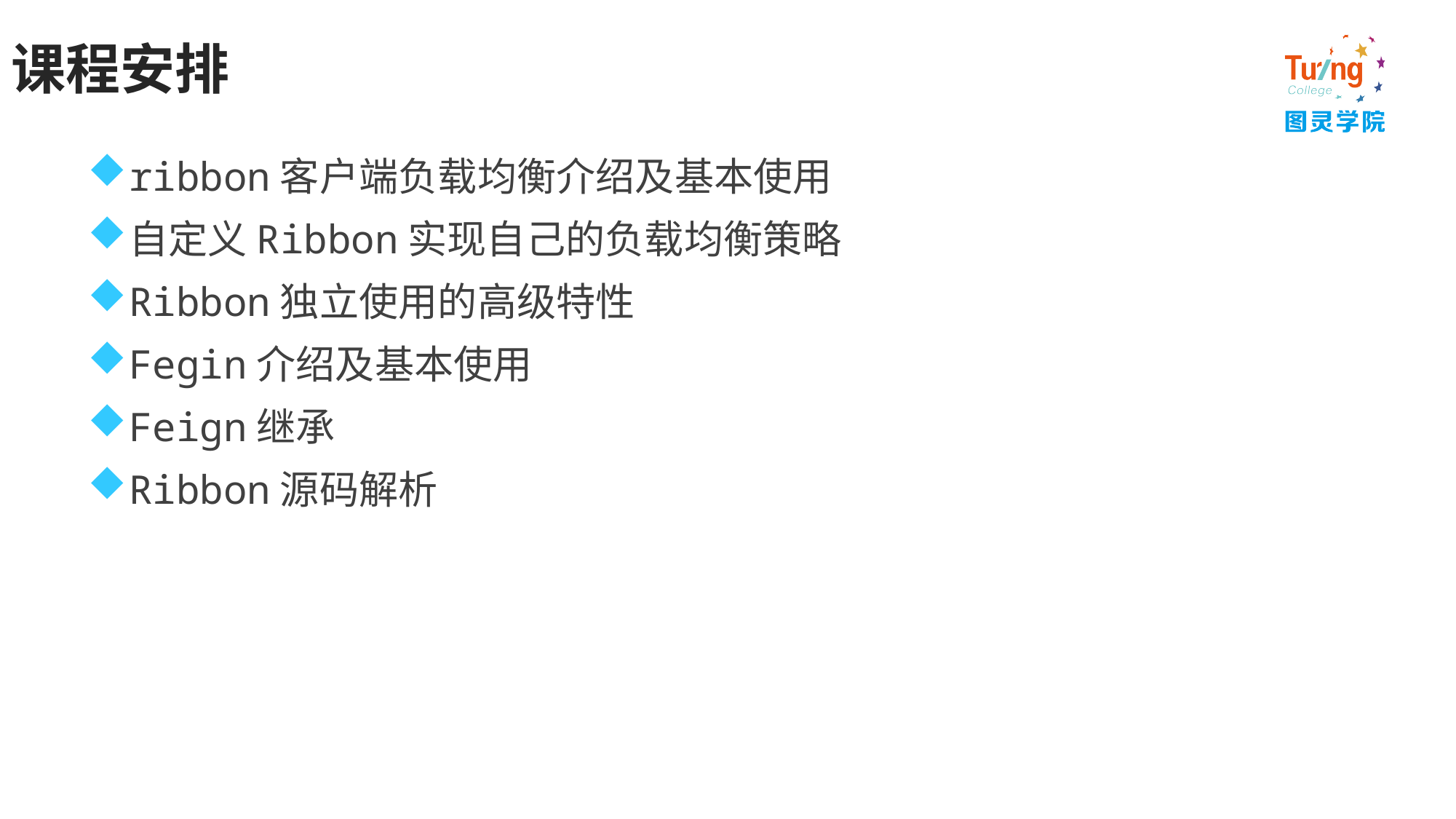

# 课程安排
ribbon客户端负载均衡介绍及基本使用
自定义Ribbon实现自己的负载均衡策略
Ribbon独立使用的高级特性
Fegin介绍及基本使用
Feign继承
Ribbon源码解析